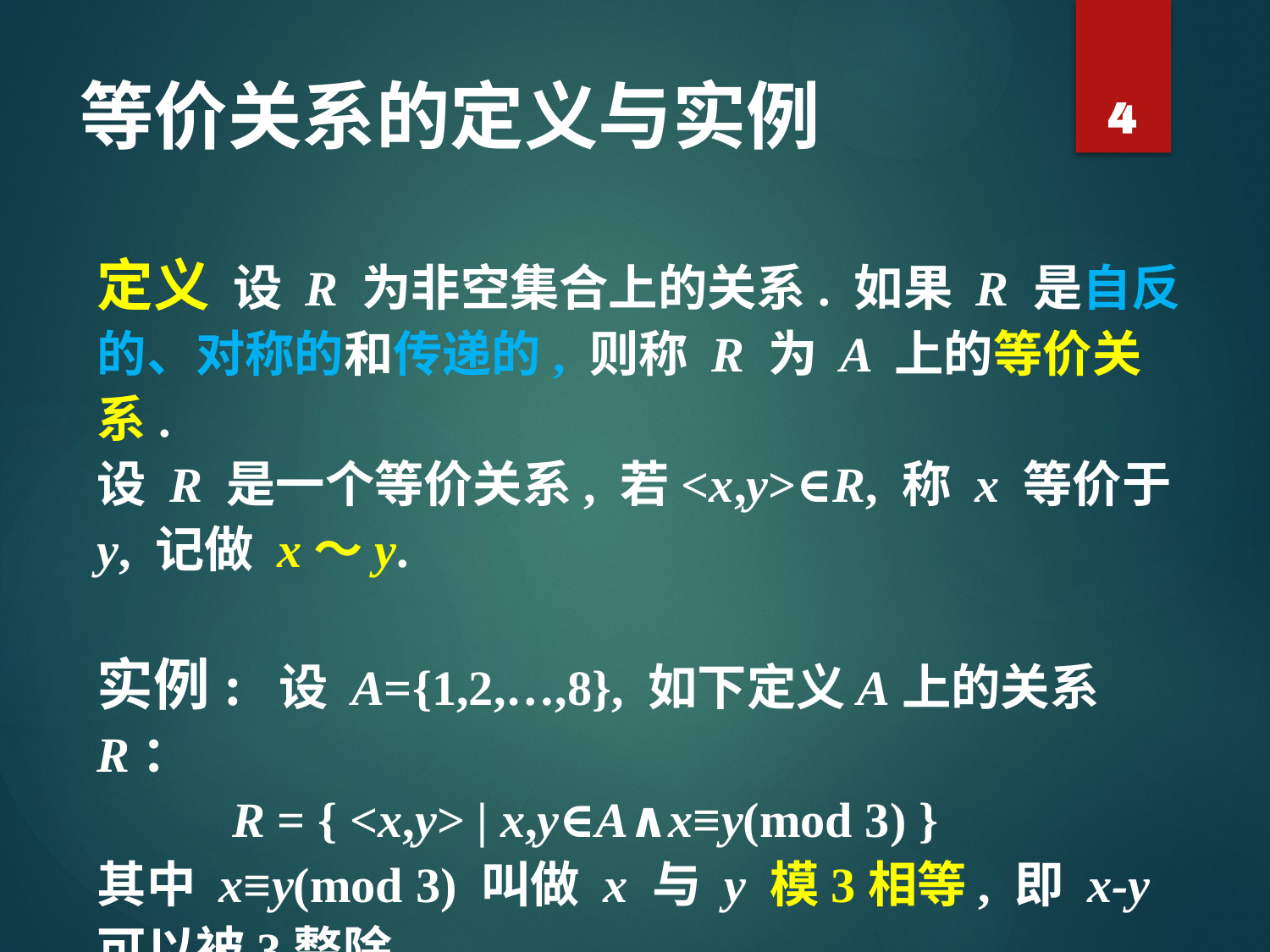

4
# 等价关系的定义与实例
定义  设 R 为非空集合上的关系. 如果 R 是自反的、对称的和传递的, 则称 R 为 A 上的等价关系.
设 R 是一个等价关系, 若<x,y>∈R, 称 x 等价于y, 记做 x～y.

实例:  设 A={1,2,…,8}, 如下定义A上的关系 R：
           R = { <x,y> | x,y∈A∧x≡y(mod 3) }
其中 x≡y(mod 3) 叫做 x 与 y 模3相等, 即 x-y可以被3整除.